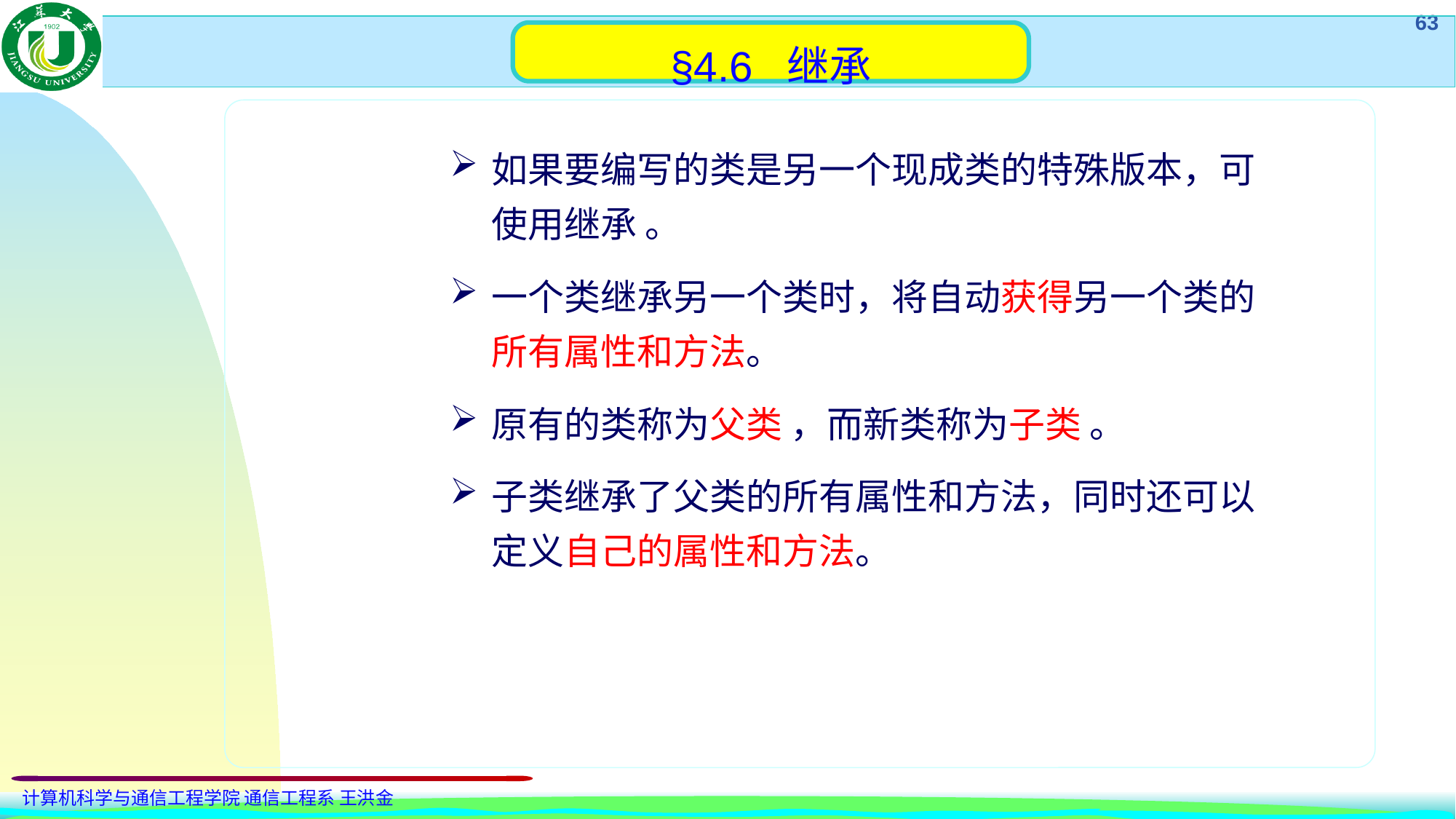

§4.6  继承
如果要编写的类是另一个现成类的特殊版本，可使用继承 。
一个类继承另一个类时，将自动获得另一个类的所有属性和方法。
原有的类称为父类 ，而新类称为子类 。
子类继承了父类的所有属性和方法，同时还可以定义自己的属性和方法。